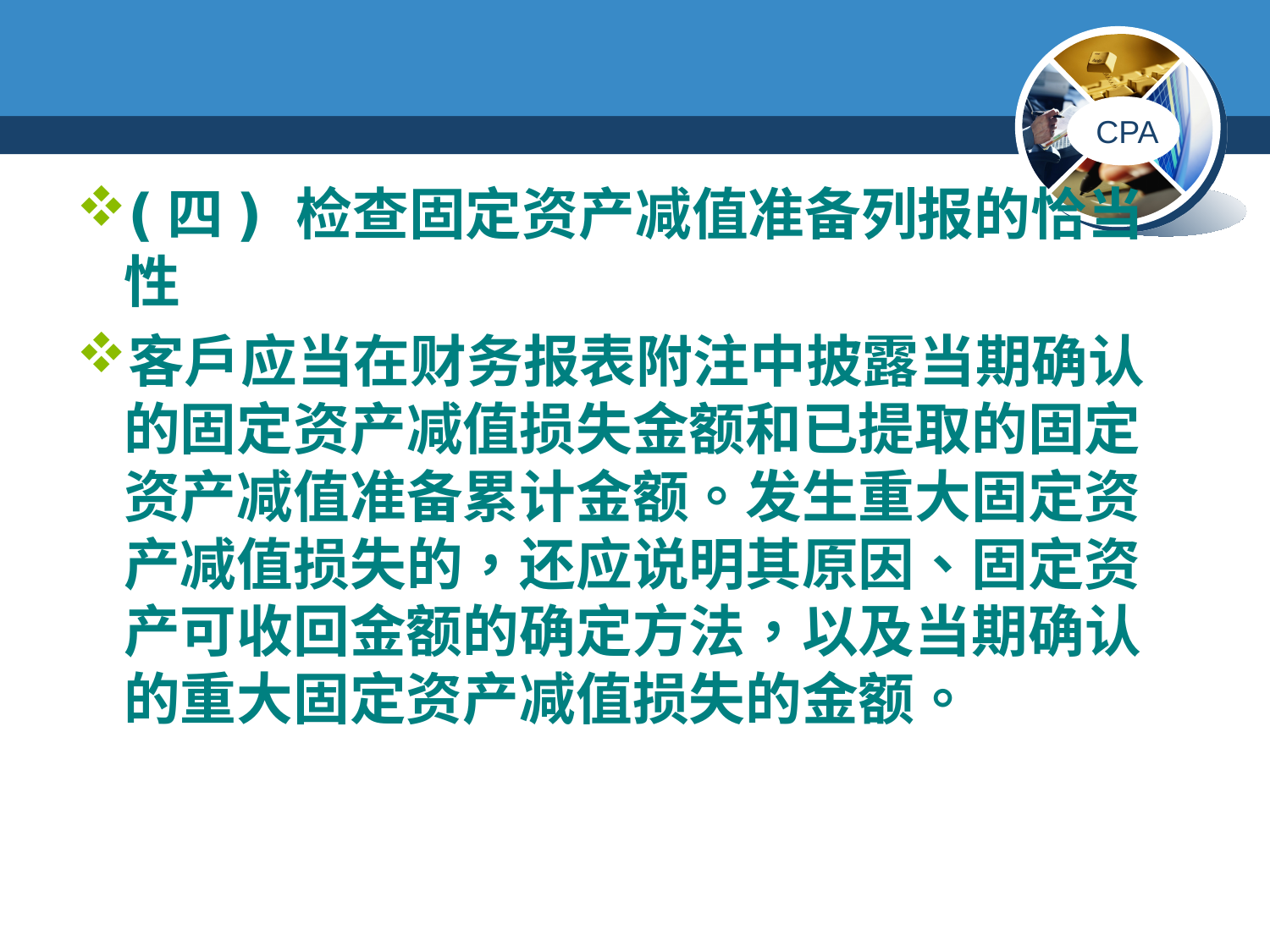

#
(四) 检查固定资产减值准备列报的恰当性
客户应当在财务报表附注中披露当期确认的固定资产减值损失金额和已提取的固定资产减值准备累计金额。发生重大固定资产减值损失的，还应说明其原因、固定资产可收回金额的确定方法，以及当期确认的重大固定资产减值损失的金额。